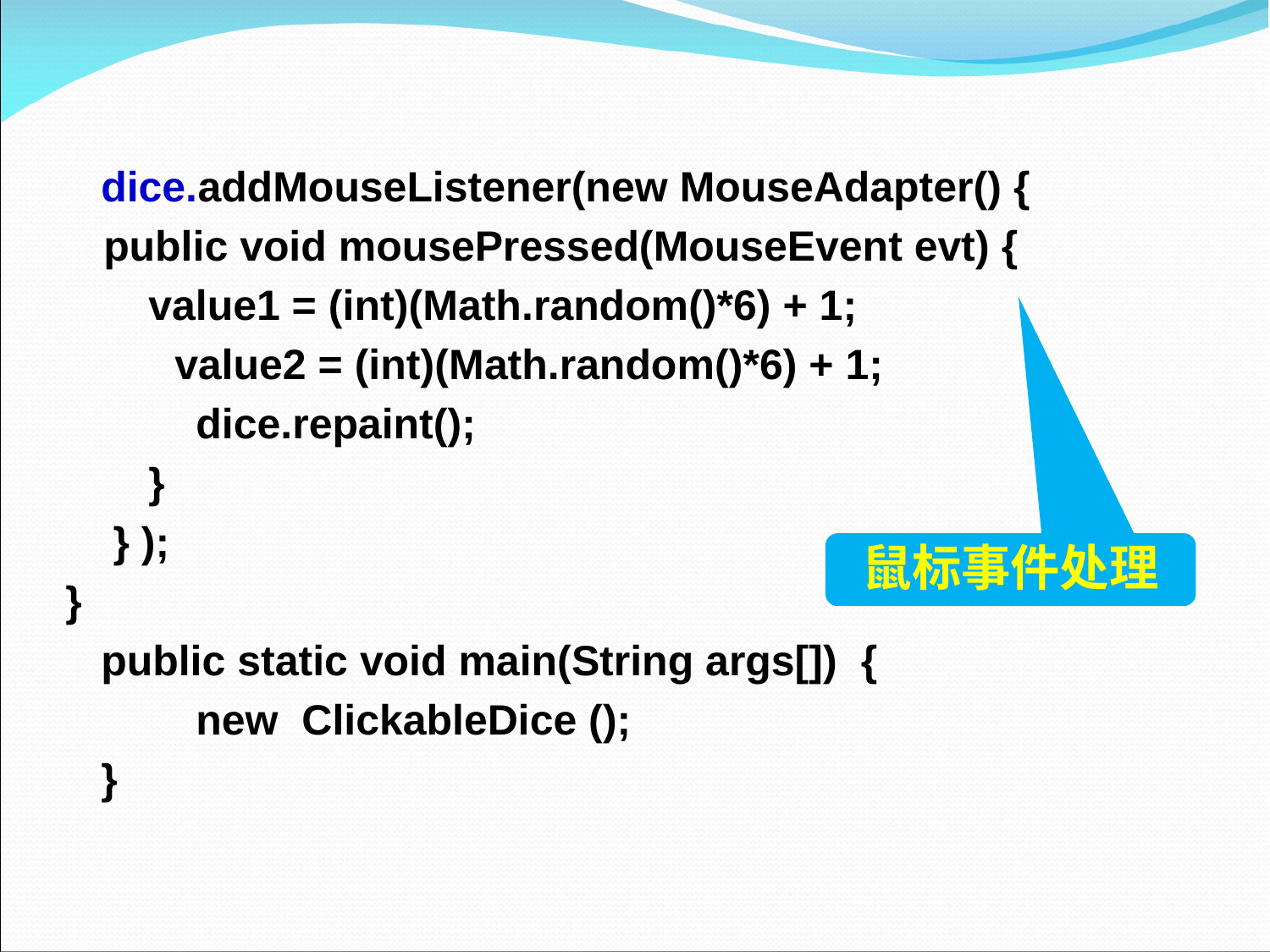

dice.addMouseListener(new MouseAdapter() {
	public void mousePressed(MouseEvent evt) {
       value1 = (int)(Math.random()*6) + 1;
	      value2 = (int)(Math.random()*6) + 1;
           dice.repaint();
       }
    } );
}
   public static void main(String args[])  {
           new  ClickableDice ();
   }
鼠标事件处理